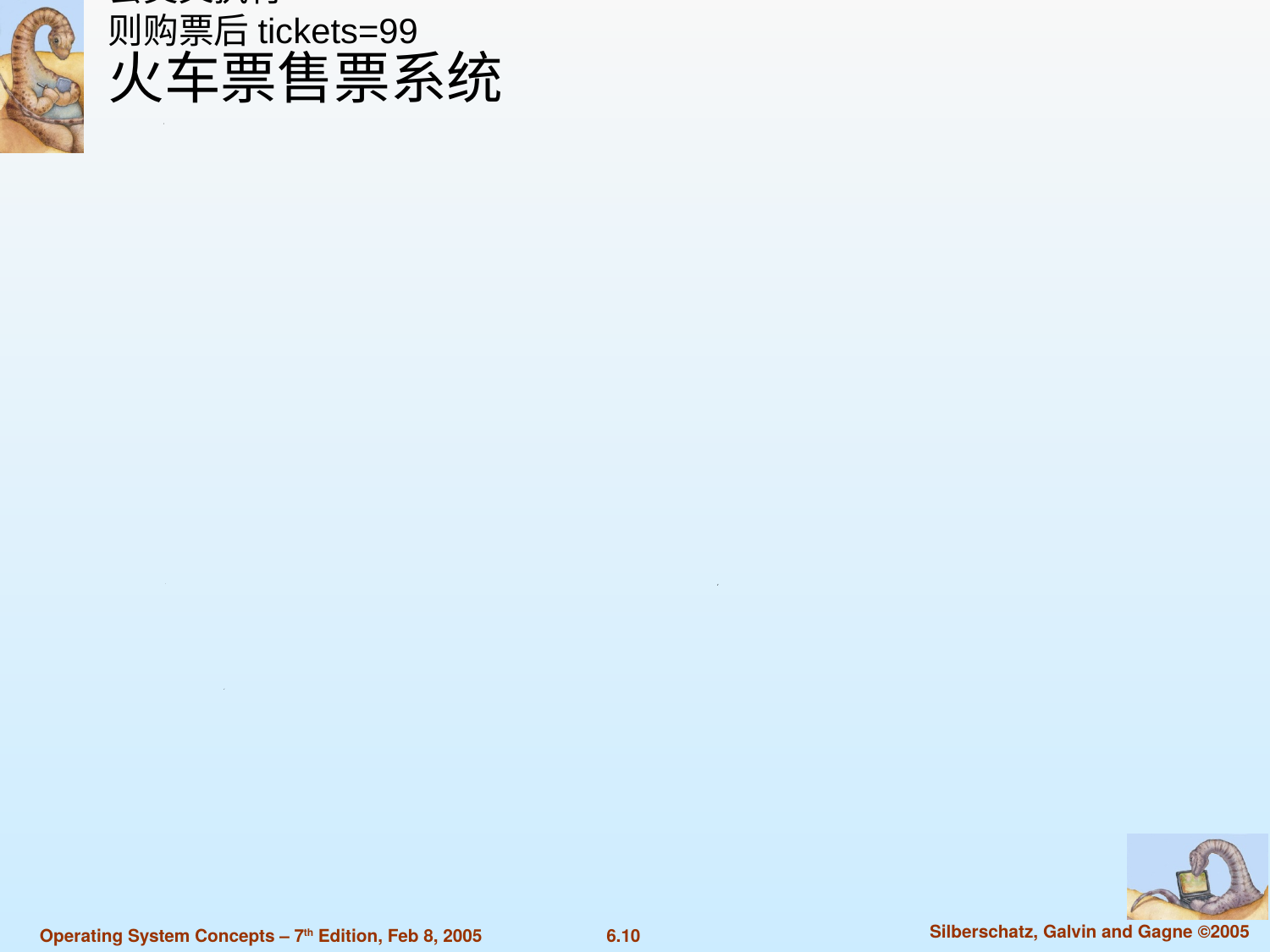

火车票售票系统
1. 第一个购票完成后第二个再购票，tickets=98
2. 两人几乎同时购票，即两人几乎同时访问变量tickets
R1=tickets, R1=R1-1, tickets=R1 与
R2=tickets, R2=R2-1, tickets=R2
会交叉执行
则购票后tickets=99